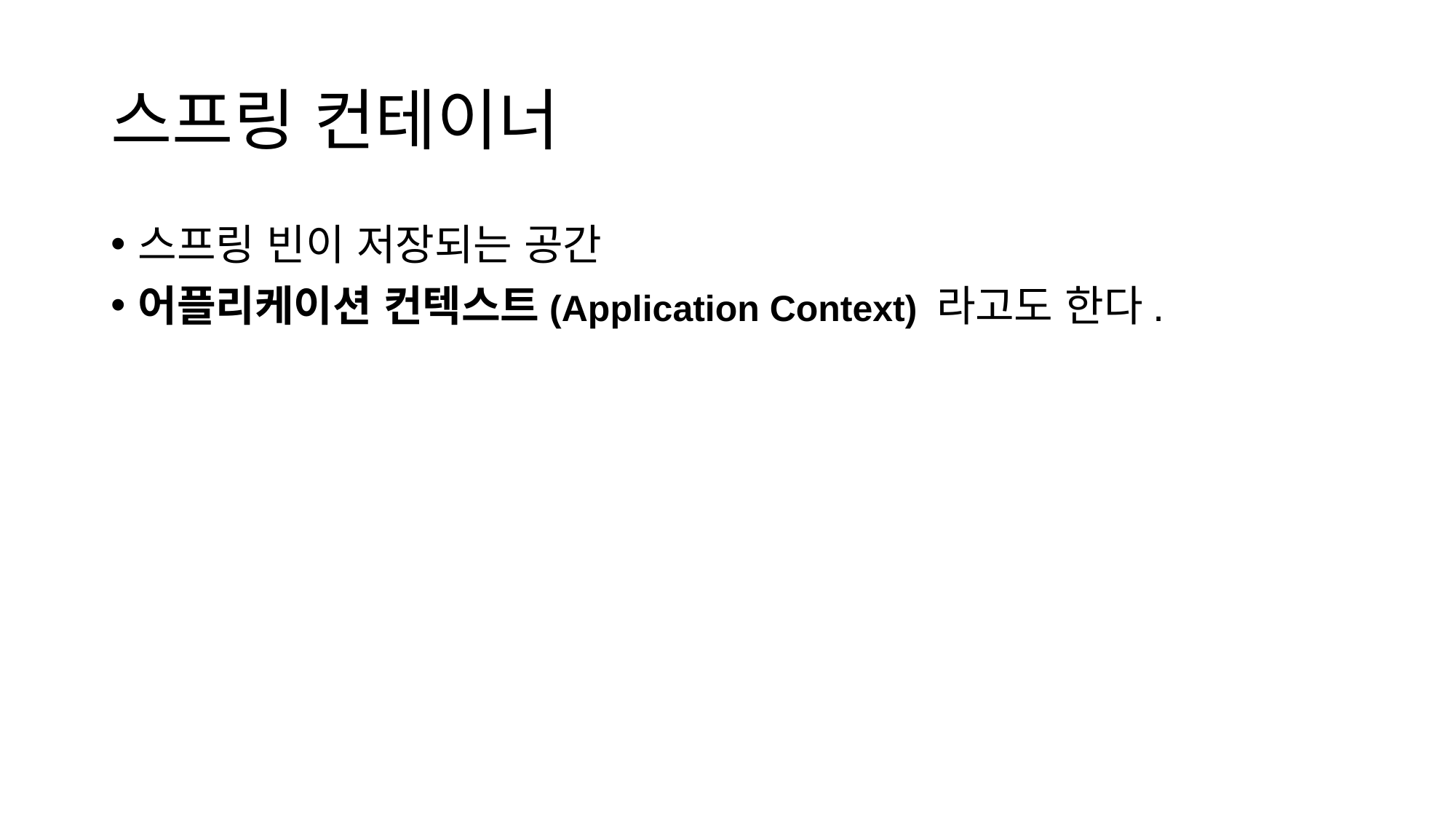

# 스프링 컨테이너
스프링 빈이 저장되는 공간
어플리케이션 컨텍스트(Application Context) 라고도 한다.